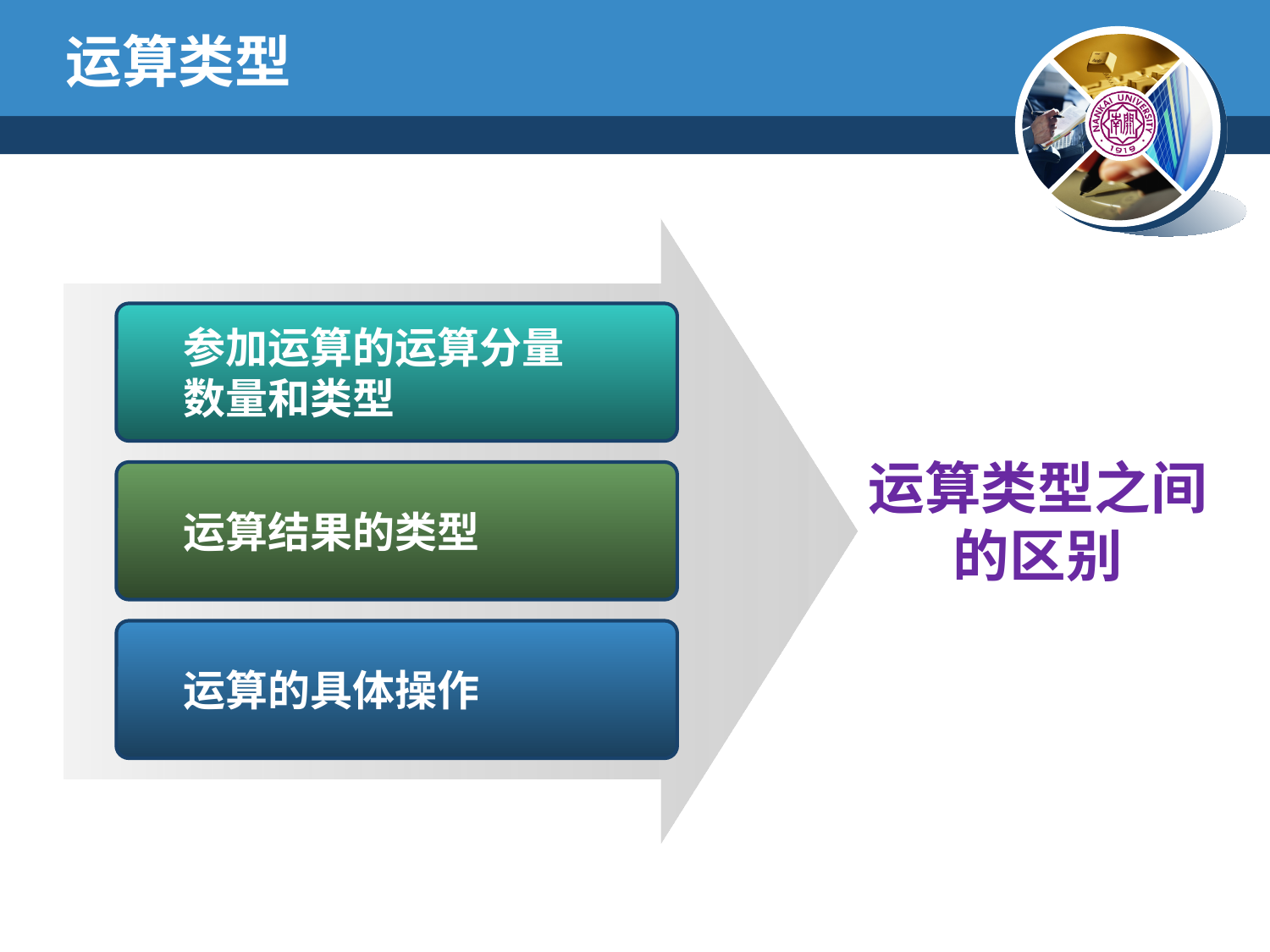

# 运算类型

参加运算的运算分量
数量和类型
运算类型之间的区别
运算结果的类型
运算的具体操作